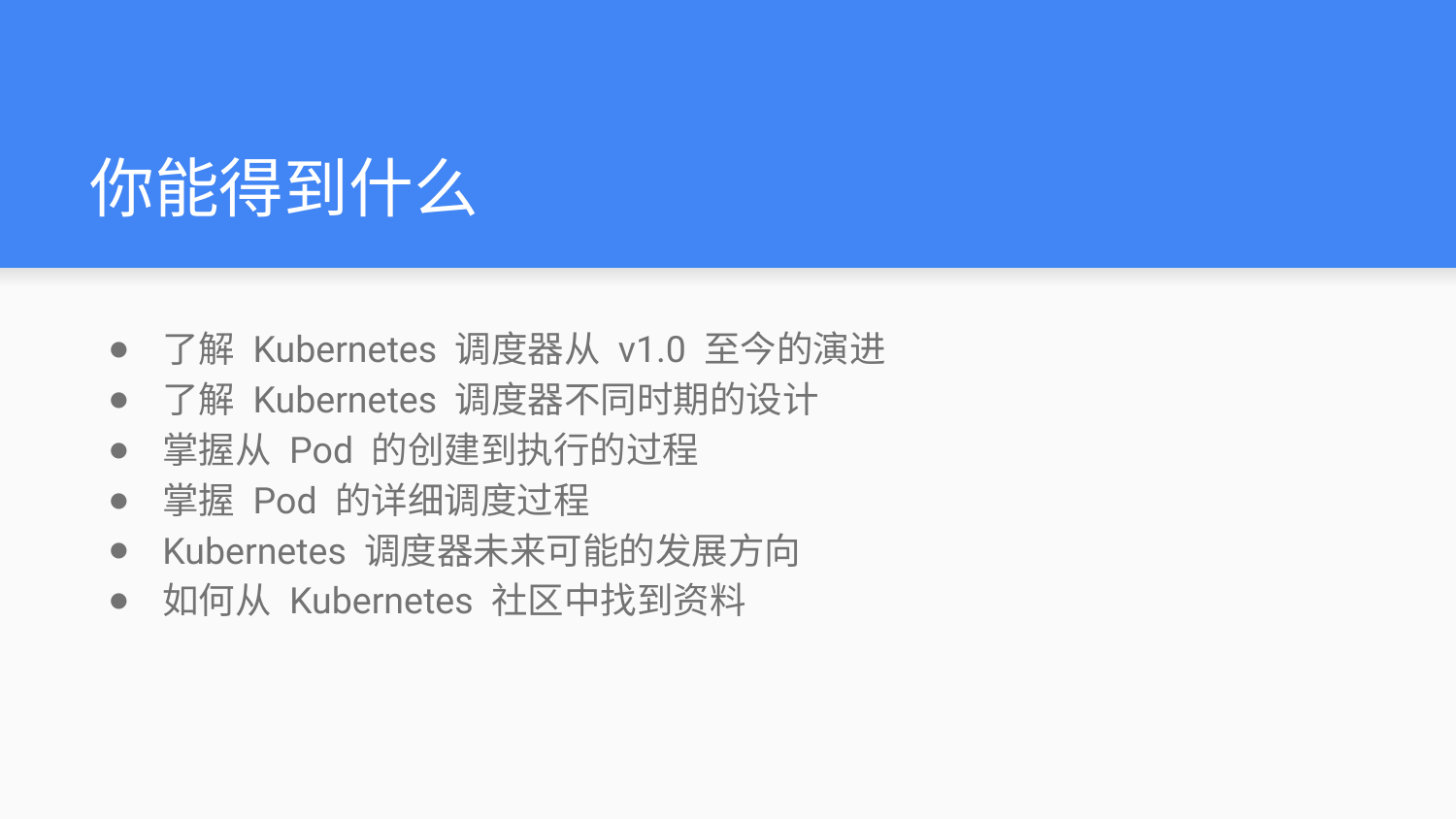

# 你能得到什么
了解 Kubernetes 调度器从 v1.0 至今的演进
了解 Kubernetes 调度器不同时期的设计
掌握从 Pod 的创建到执行的过程
掌握 Pod 的详细调度过程
Kubernetes 调度器未来可能的发展方向
如何从 Kubernetes 社区中找到资料